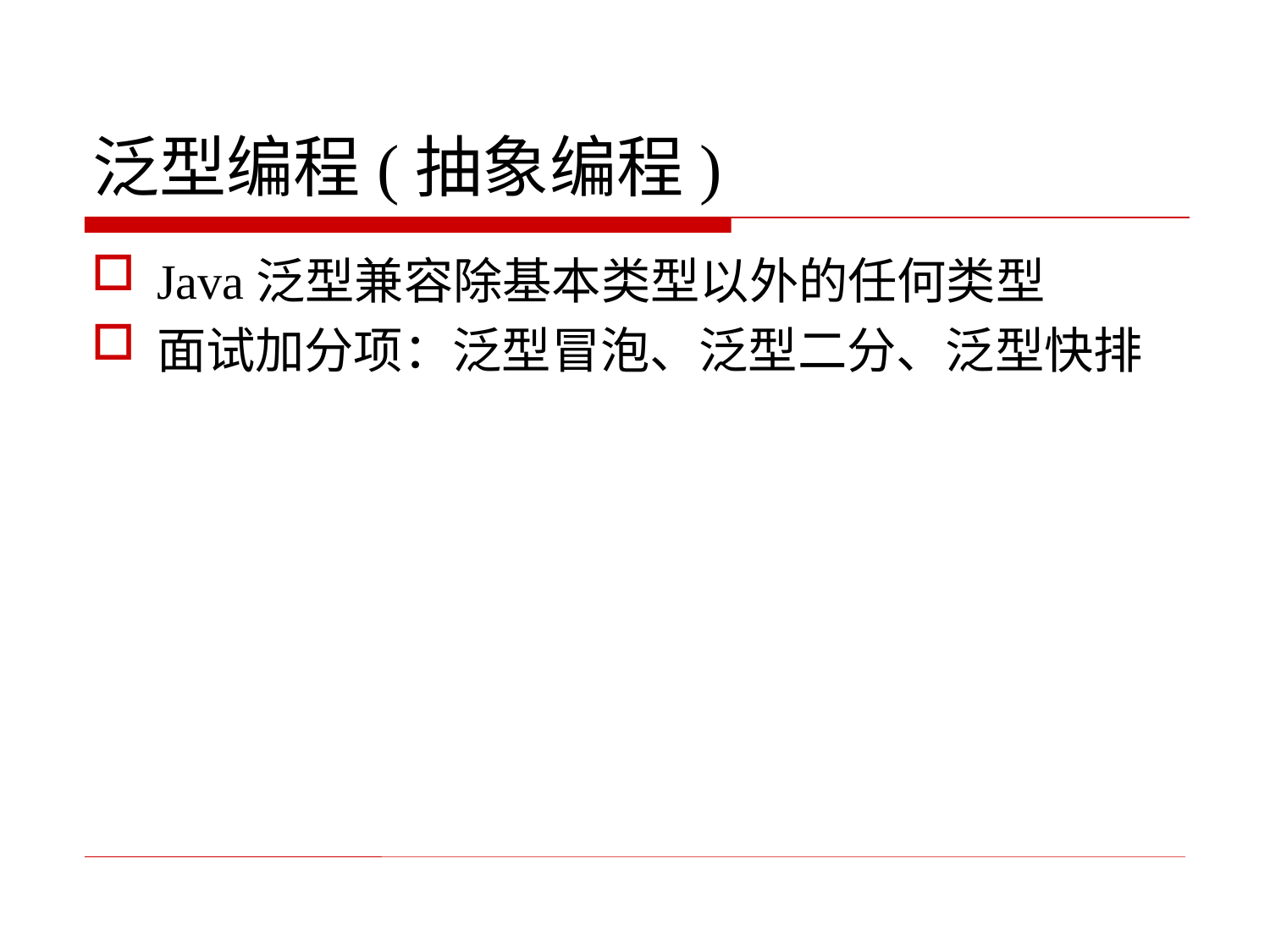

# 泛型编程(抽象编程)
Java泛型兼容除基本类型以外的任何类型
面试加分项：泛型冒泡、泛型二分、泛型快排